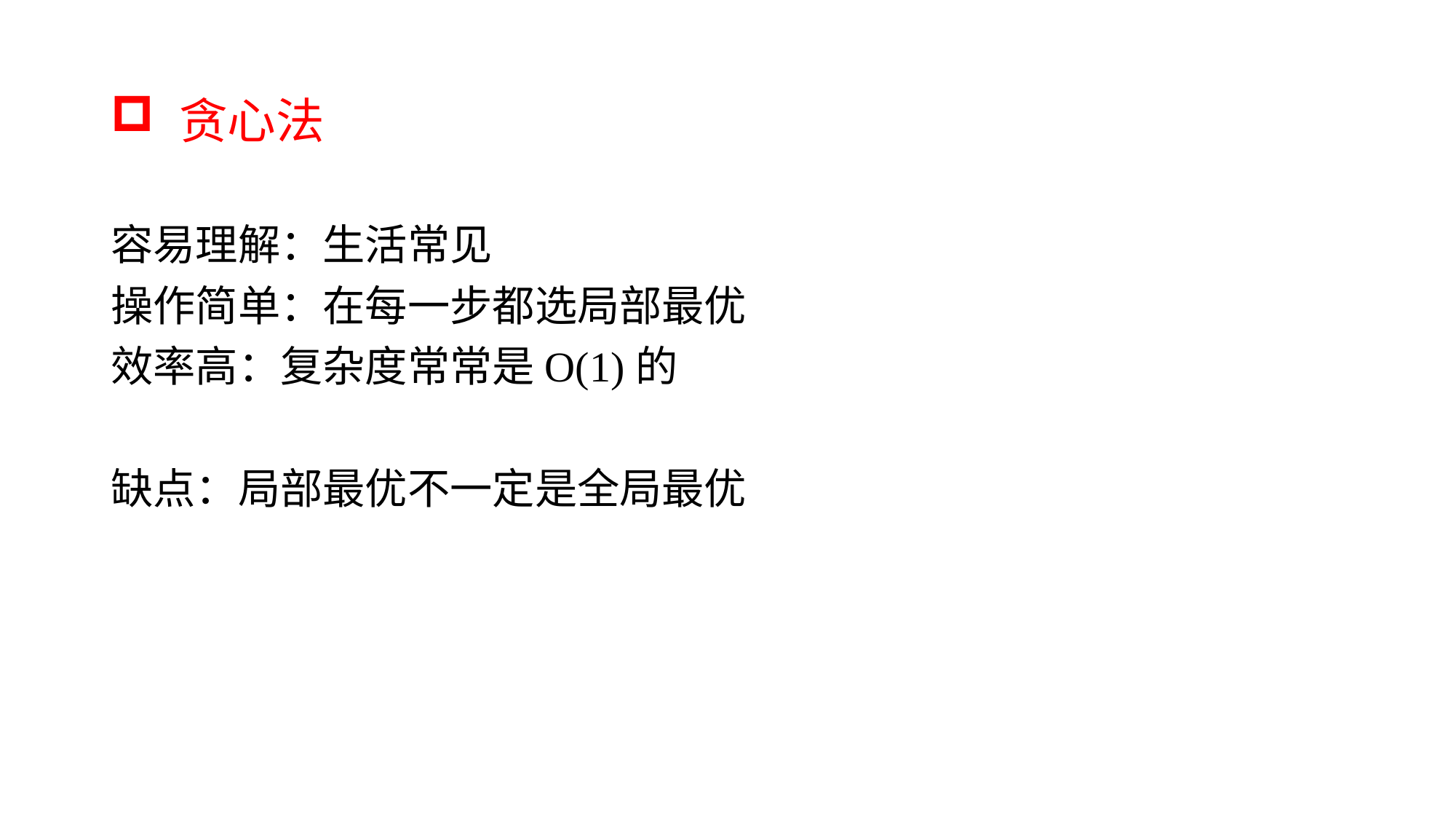

# 贪心法
容易理解：生活常见
操作简单：在每一步都选局部最优
效率高：复杂度常常是O(1)的

缺点：局部最优不一定是全局最优